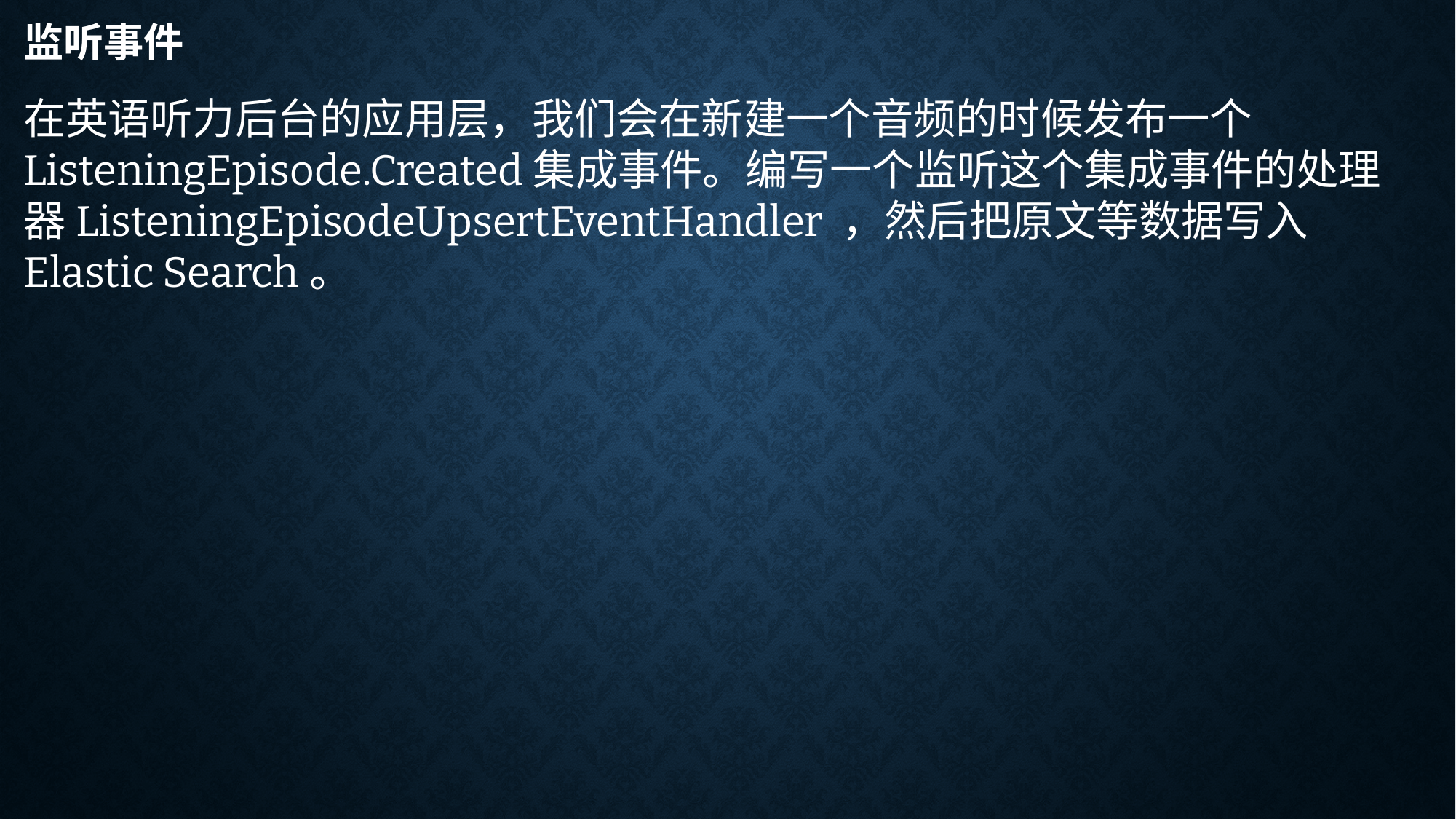

# 监听事件
在英语听力后台的应用层，我们会在新建一个音频的时候发布一个ListeningEpisode.Created集成事件。编写一个监听这个集成事件的处理器ListeningEpisodeUpsertEventHandler ，然后把原文等数据写入Elastic Search。